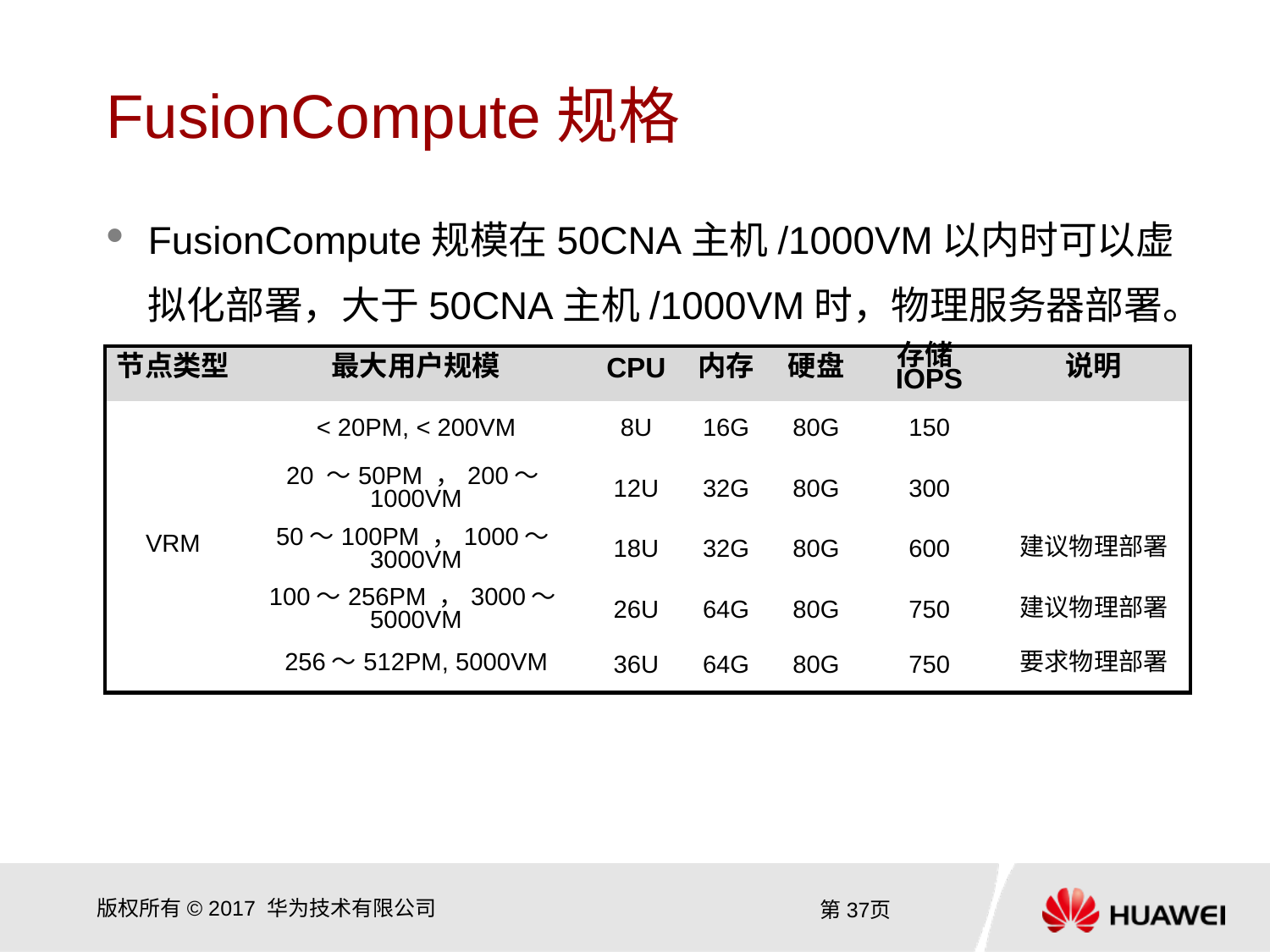

# FusionCompute规格
FusionCompute规模在50CNA主机/1000VM以内时可以虚拟化部署，大于50CNA主机/1000VM时，物理服务器部署。

| 节点类型 | 最大用户规模 | CPU | 内存 | 硬盘 | 存储IOPS | 说明 |
| --- | --- | --- | --- | --- | --- | --- |
| VRM | < 20PM, < 200VM | 8U | 16G | 80G | 150 |  |
|  | 20 ～50PM ，200～1000VM | 12U | 32G | 80G | 300 |  |
|  | 50～100PM ，1000～3000VM | 18U | 32G | 80G | 600 | 建议物理部署 |
|  | 100～256PM ，3000～5000VM | 26U | 64G | 80G | 750 | 建议物理部署 |
|  | 256～512PM, 5000VM | 36U | 64G | 80G | 750 | 要求物理部署 |